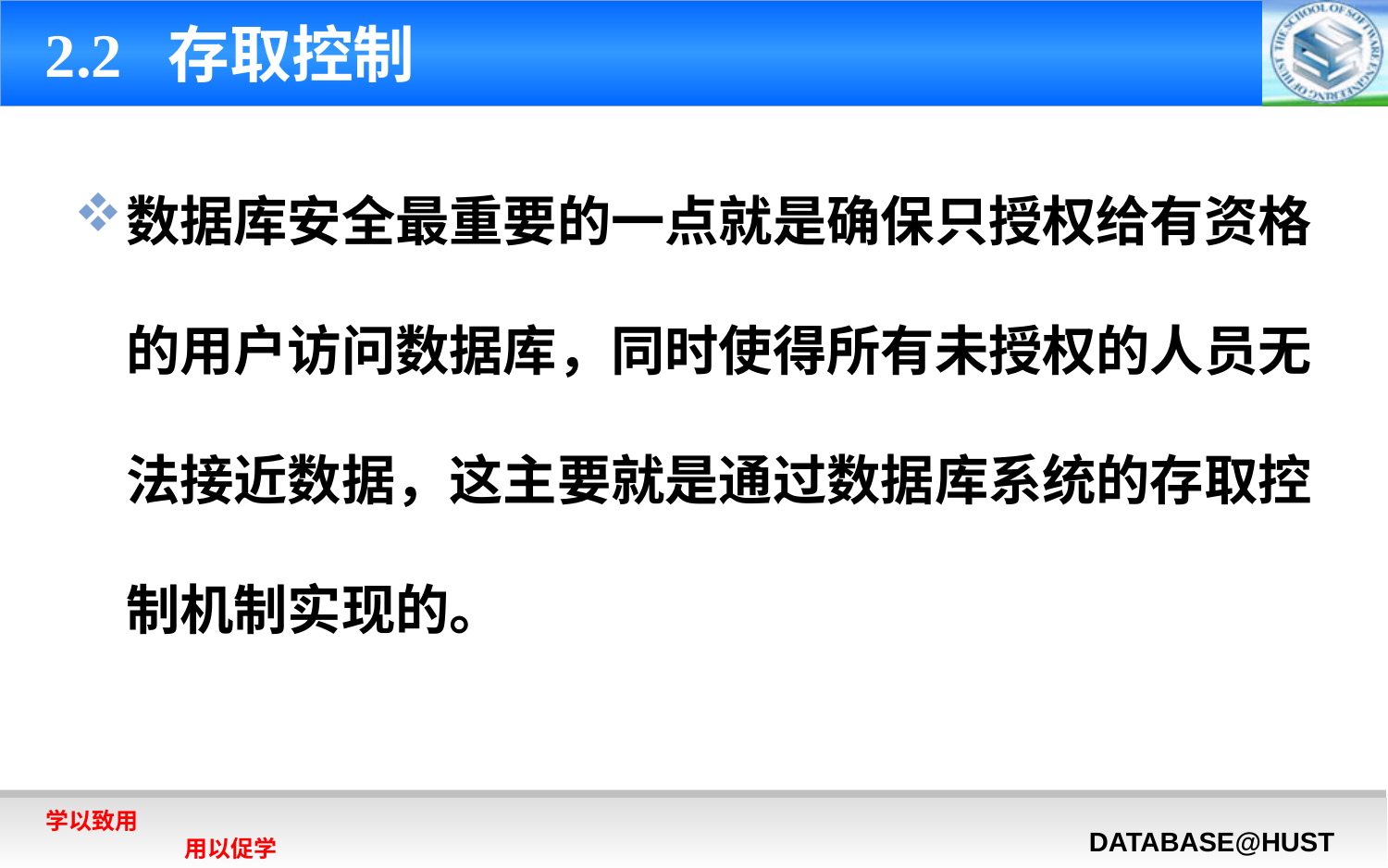

# 2.2  存取控制
数据库安全最重要的一点就是确保只授权给有资格的用户访问数据库，同时使得所有未授权的人员无法接近数据，这主要就是通过数据库系统的存取控制机制实现的。